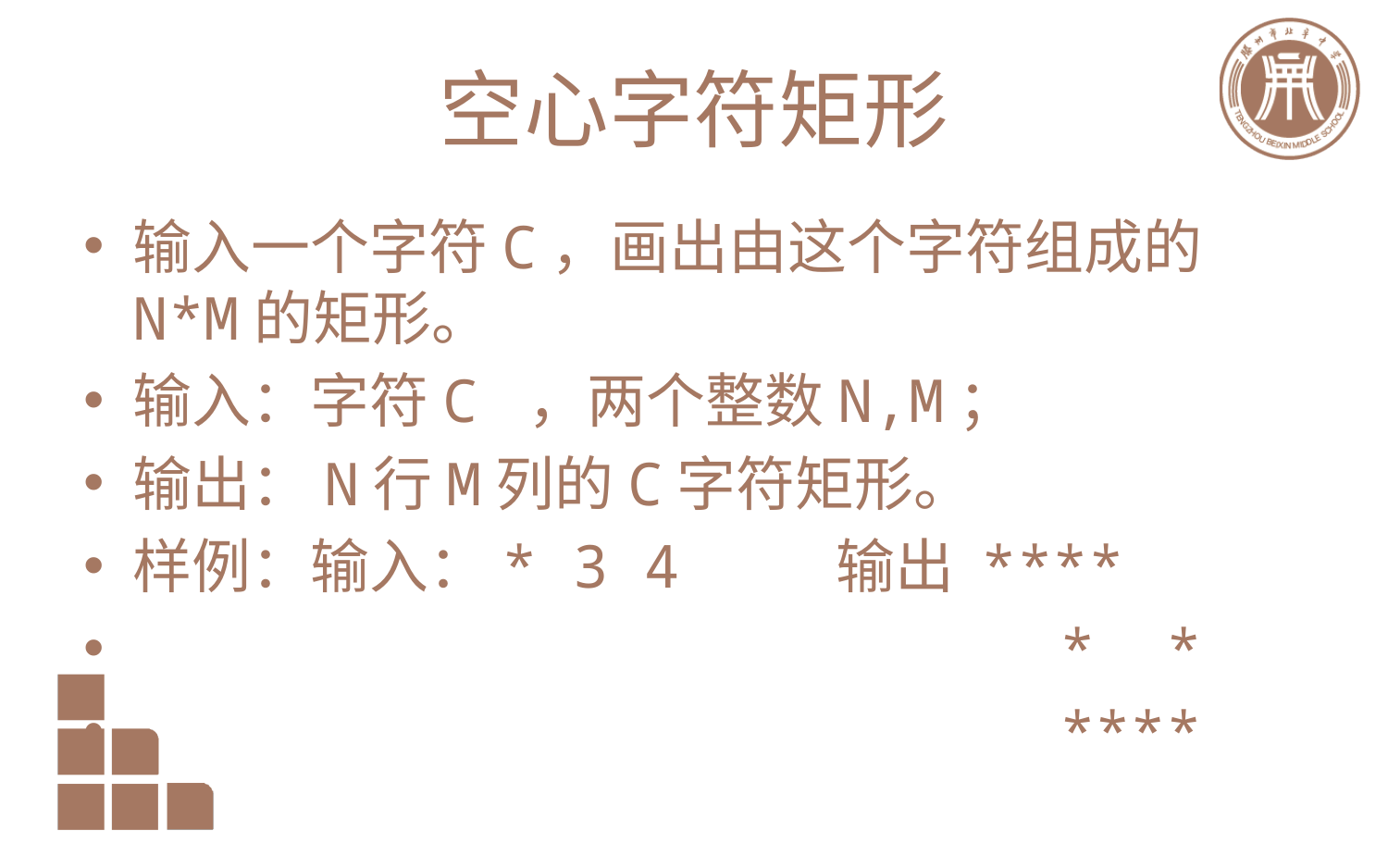

# 空心字符矩形
输入一个字符C，画出由这个字符组成的N*M的矩形。
输入：字符C ，两个整数N,M；
输出：N行M列的C字符矩形。
样例：输入：* 3 4    输出 ****
                          *  *
                          ****